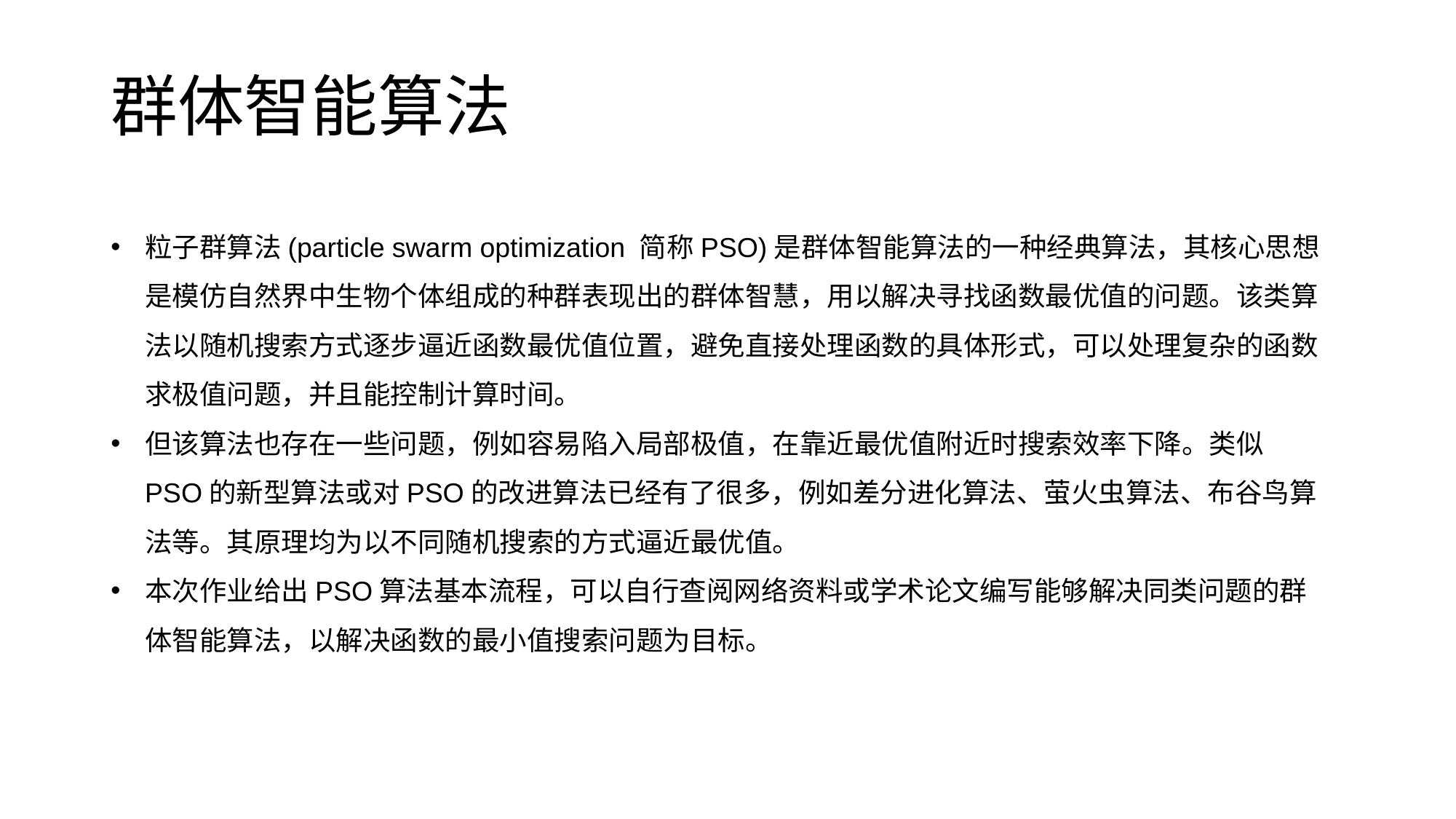

# 群体智能算法
粒子群算法(particle swarm optimization 简称PSO)是群体智能算法的一种经典算法，其核心思想是模仿自然界中生物个体组成的种群表现出的群体智慧，用以解决寻找函数最优值的问题。该类算法以随机搜索方式逐步逼近函数最优值位置，避免直接处理函数的具体形式，可以处理复杂的函数求极值问题，并且能控制计算时间。
但该算法也存在一些问题，例如容易陷入局部极值，在靠近最优值附近时搜索效率下降。类似PSO的新型算法或对PSO的改进算法已经有了很多，例如差分进化算法、萤火虫算法、布谷鸟算法等。其原理均为以不同随机搜索的方式逼近最优值。
本次作业给出PSO算法基本流程，可以自行查阅网络资料或学术论文编写能够解决同类问题的群体智能算法，以解决函数的最小值搜索问题为目标。